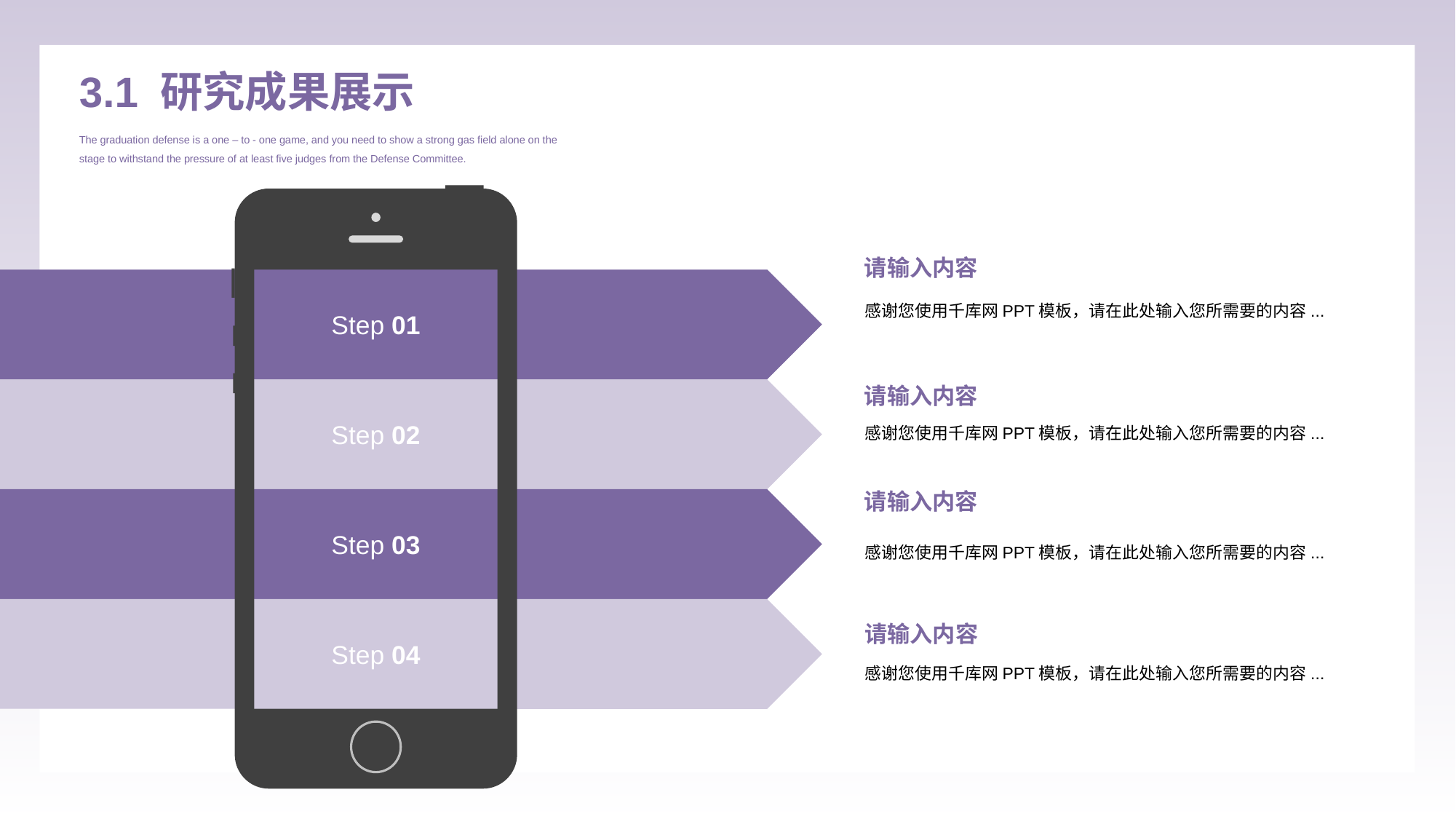

3.1 研究成果展示
The graduation defense is a one – to - one game, and you need to show a strong gas field alone on the stage to withstand the pressure of at least five judges from the Defense Committee.

请输入内容

Step 01
感谢您使用千库网PPT模板，请在此处输入您所需要的内容...
请输入内容

Step 02
感谢您使用千库网PPT模板，请在此处输入您所需要的内容...
请输入内容

Step 03
感谢您使用千库网PPT模板，请在此处输入您所需要的内容...

Step 04
请输入内容
感谢您使用千库网PPT模板，请在此处输入您所需要的内容...